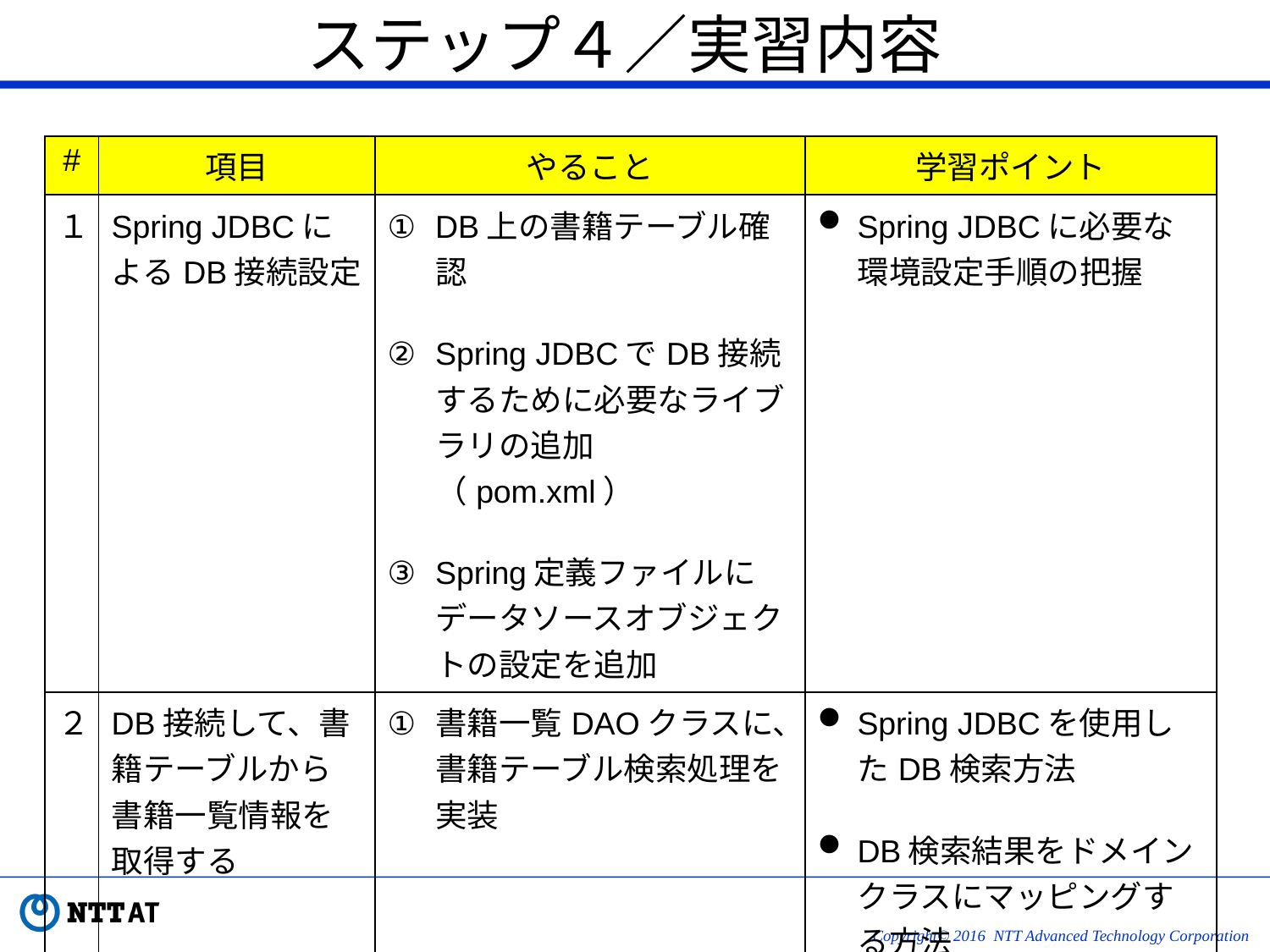

# ステップ４／実習内容
| # | 項目 | やること | 学習ポイント |
| --- | --- | --- | --- |
| １ | Spring JDBCによるDB接続設定 | DB上の書籍テーブル確認 Spring JDBCでDB接続するために必要なライブラリの追加（pom.xml） Spring定義ファイルにデータソースオブジェクトの設定を追加 | Spring JDBCに必要な環境設定手順の把握 |
| ２ | DB接続して、書籍テーブルから書籍一覧情報を取得する | 書籍一覧DAOクラスに、書籍テーブル検索処理を実装 | Spring JDBCを使用したDB検索方法 DB検索結果をドメインクラスにマッピングする方法 |